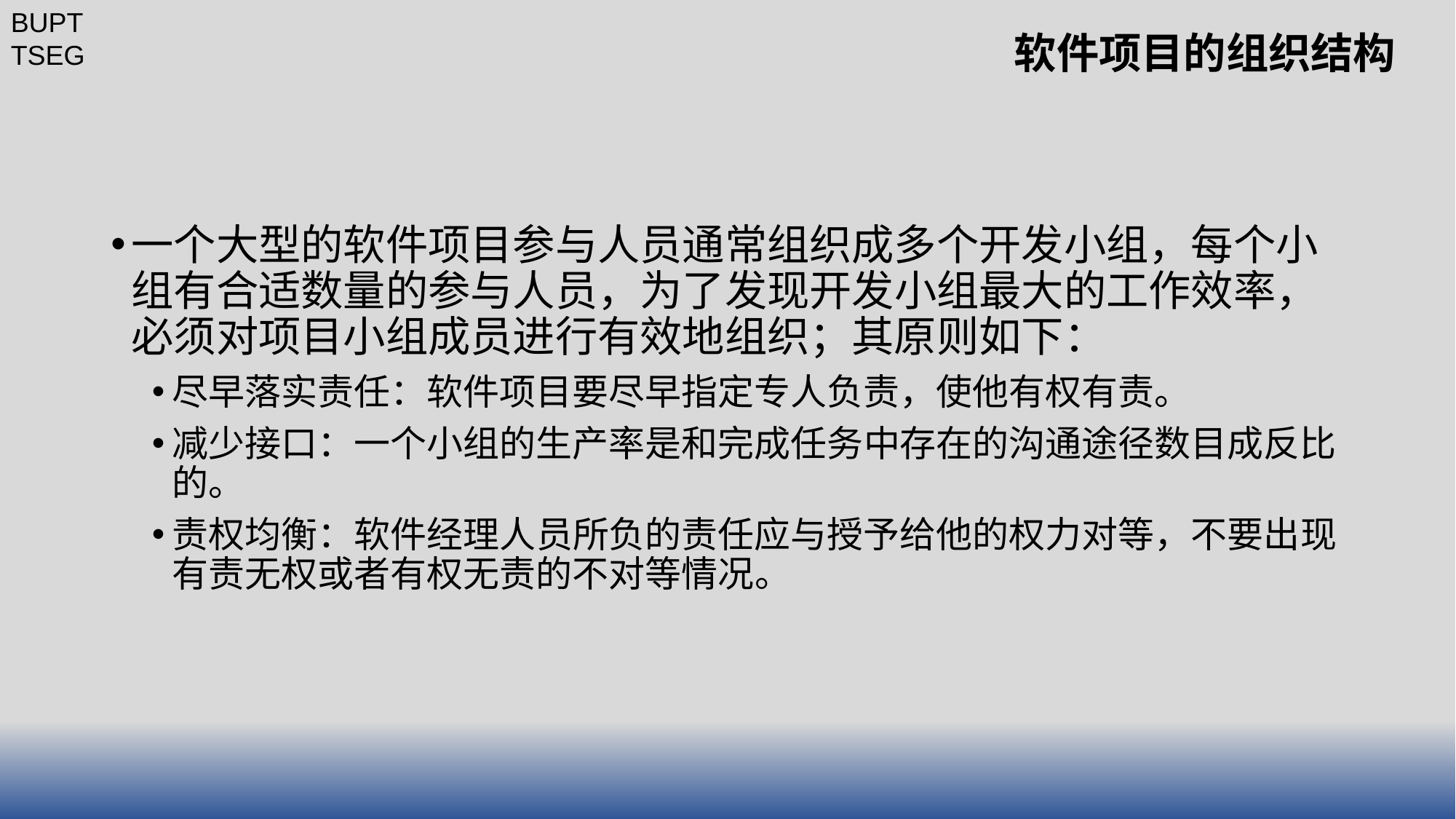

# 软件项目的组织结构
一个大型的软件项目参与人员通常组织成多个开发小组，每个小组有合适数量的参与人员，为了发现开发小组最大的工作效率，必须对项目小组成员进行有效地组织；其原则如下：
尽早落实责任：软件项目要尽早指定专人负责，使他有权有责。
减少接口：一个小组的生产率是和完成任务中存在的沟通途径数目成反比的。
责权均衡：软件经理人员所负的责任应与授予给他的权力对等，不要出现有责无权或者有权无责的不对等情况。